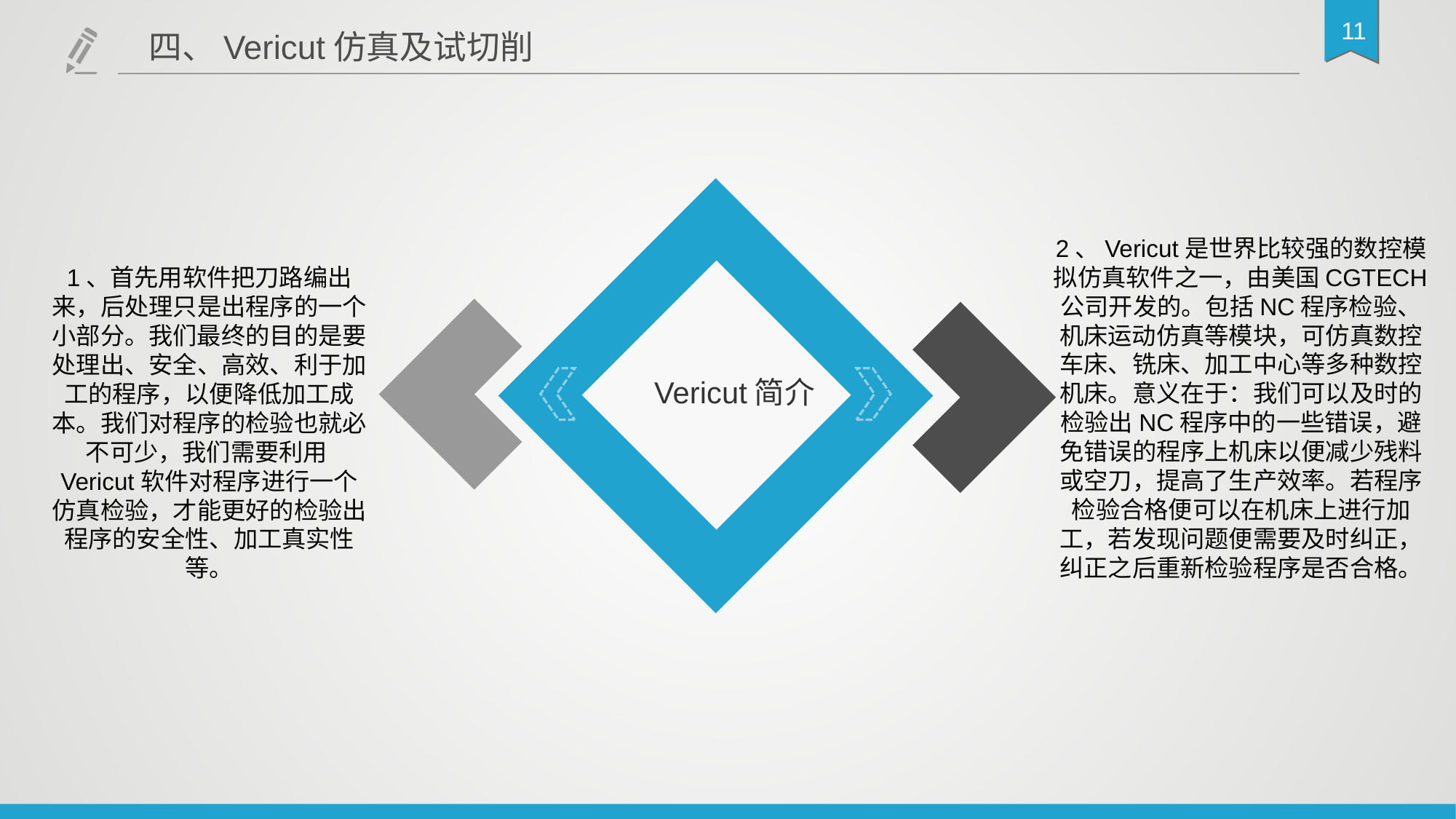

四、Vericut仿真及试切削

2、Vericut是世界比较强的数控模拟仿真软件之一，由美国CGTECH公司开发的。包括NC程序检验、机床运动仿真等模块，可仿真数控车床、铣床、加工中心等多种数控机床。意义在于：我们可以及时的检验出NC程序中的一些错误，避免错误的程序上机床以便减少残料或空刀，提高了生产效率。若程序检验合格便可以在机床上进行加工，若发现问题便需要及时纠正，纠正之后重新检验程序是否合格。
1、首先用软件把刀路编出来，后处理只是出程序的一个小部分。我们最终的目的是要处理出、安全、高效、利于加工的程序，以便降低加工成本。我们对程序的检验也就必不可少，我们需要利用Vericut软件对程序进行一个仿真检验，才能更好的检验出程序的安全性、加工真实性等。

Vericut简介